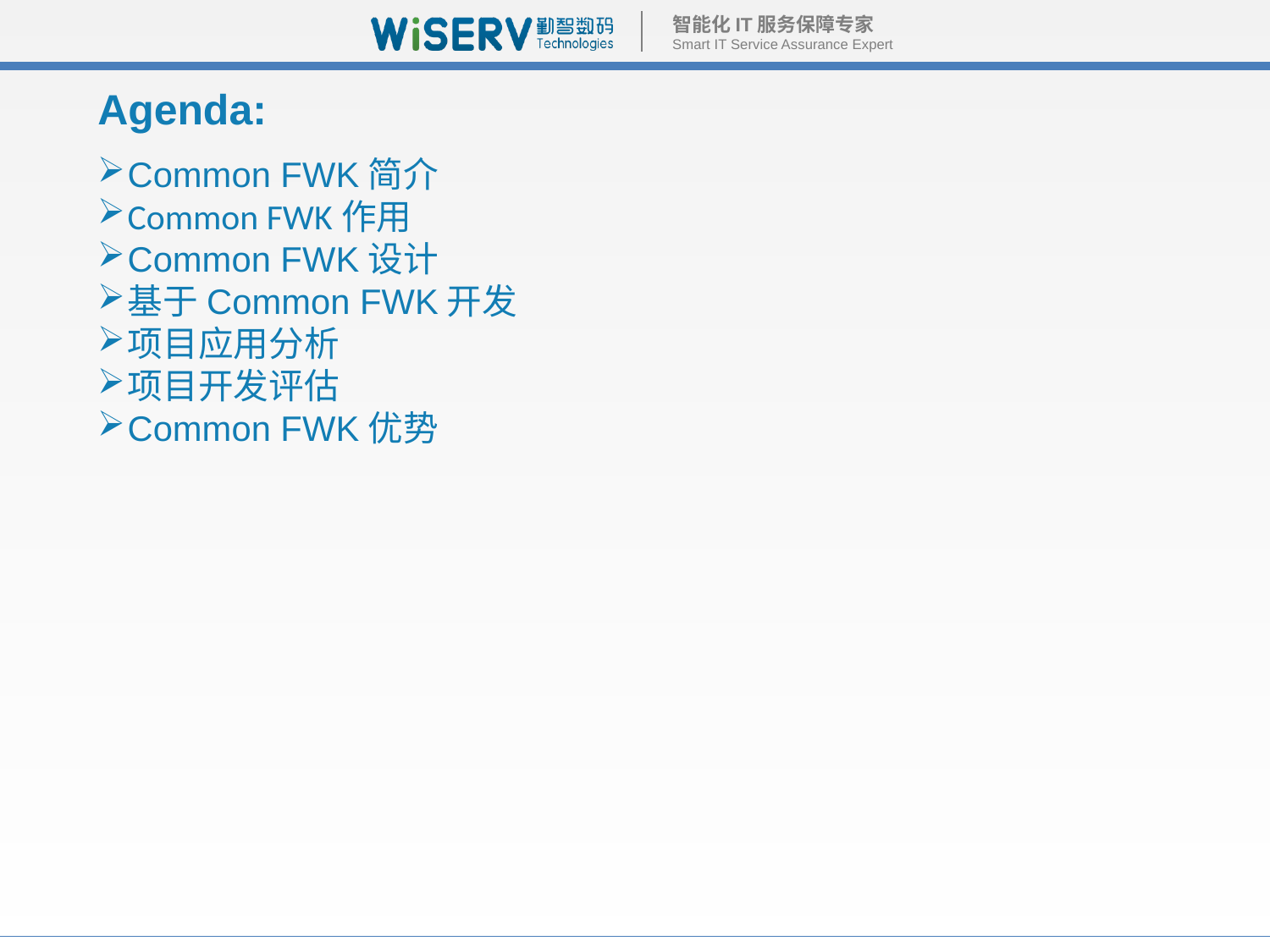

# Agenda:
Common FWK简介
Common FWK作用
Common FWK设计
基于Common FWK开发
项目应用分析
项目开发评估
Common FWK优势